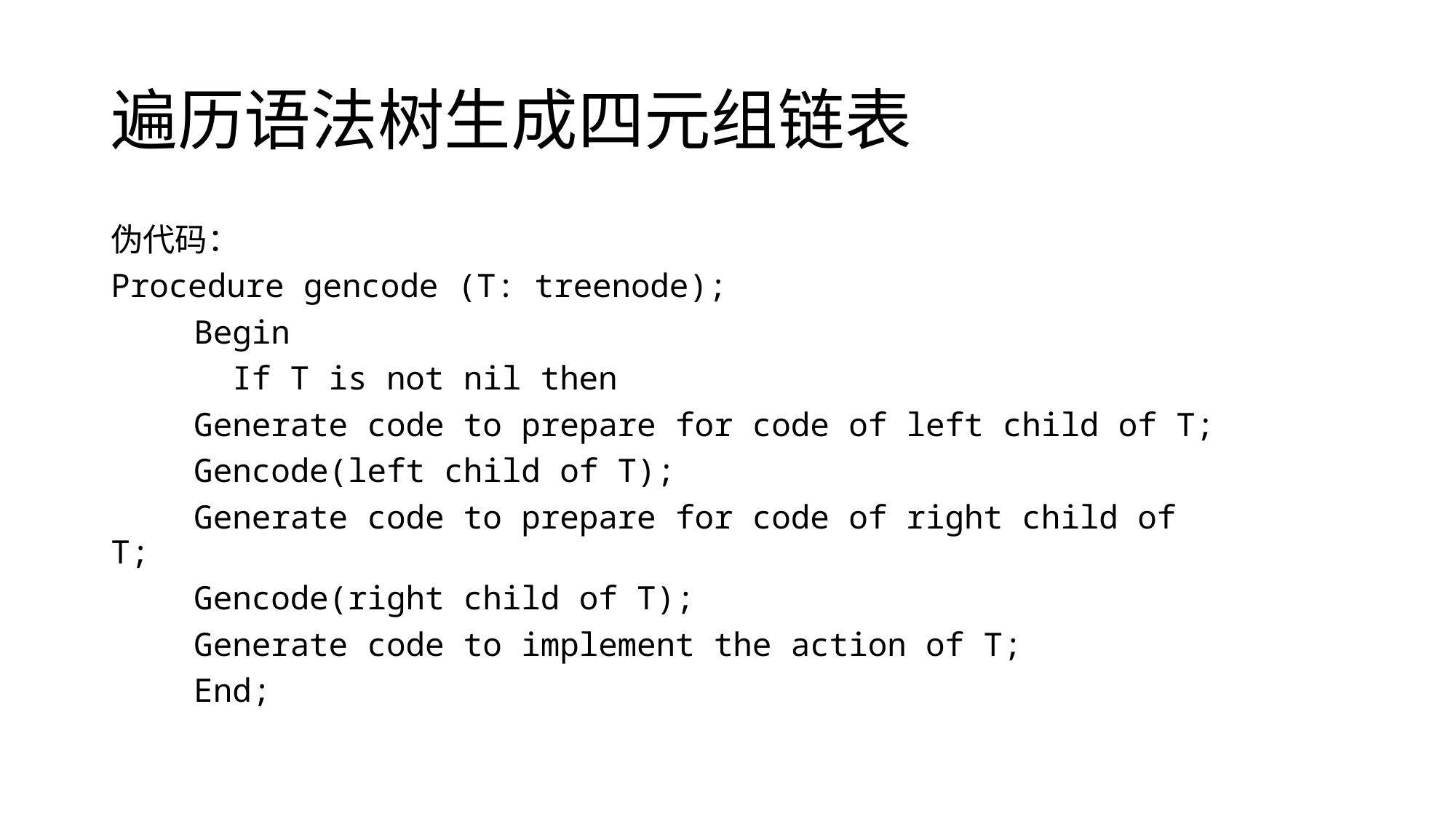

# 遍历语法树生成四元组链表
伪代码：
Procedure gencode (T: treenode);
	Begin
	  If T is not nil then
		Generate code to prepare for code of left child of T;
		Gencode(left child of T);
		Generate code to prepare for code of right child of T;
		Gencode(right child of T);
		Generate code to implement the action of T;
	End;